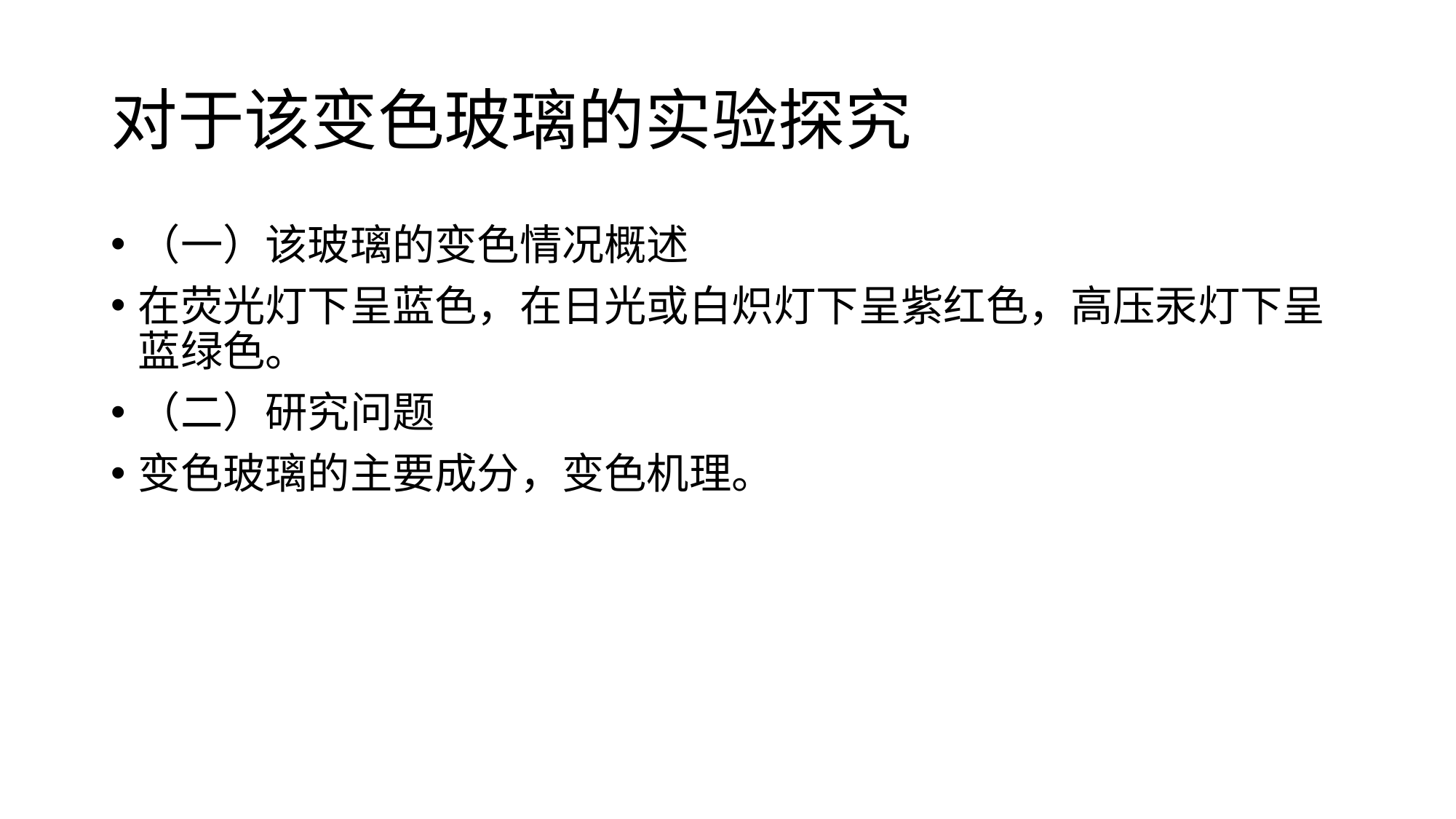

# 对于该变色玻璃的实验探究
（一）该玻璃的变色情况概述
在荧光灯下呈蓝色，在日光或白炽灯下呈紫红色，高压汞灯下呈蓝绿色。
（二）研究问题
变色玻璃的主要成分，变色机理。